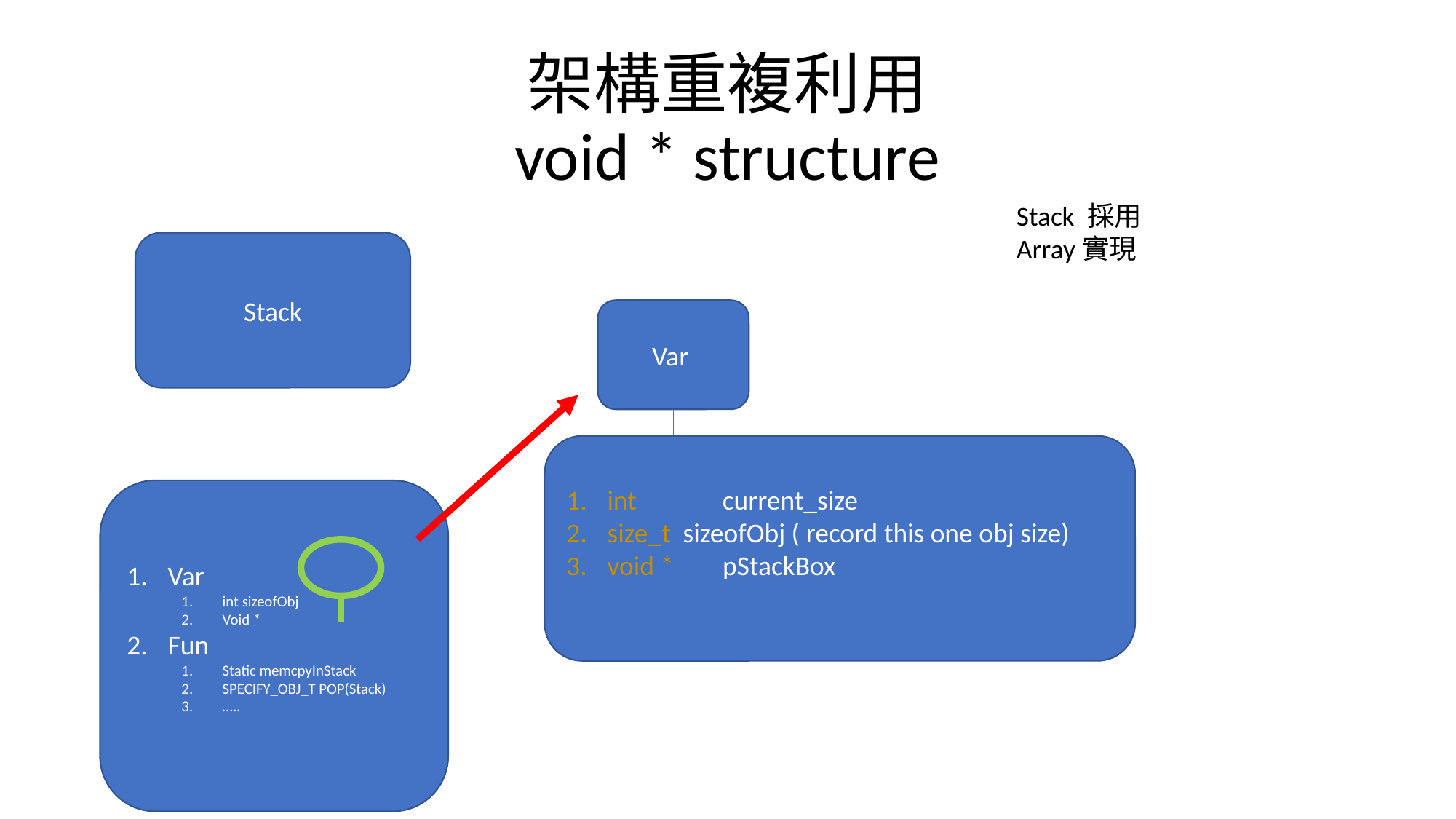

# 架構重複利用 void * structure
Stack 採用Array實現
Stack
Var
int 	 current_size
size_t  sizeofObj ( record this one obj size)
void *	 pStackBox

Var
int sizeofObj
Void *
Fun
Static memcpyInStack
SPECIFY_OBJ_T POP(Stack)
…..